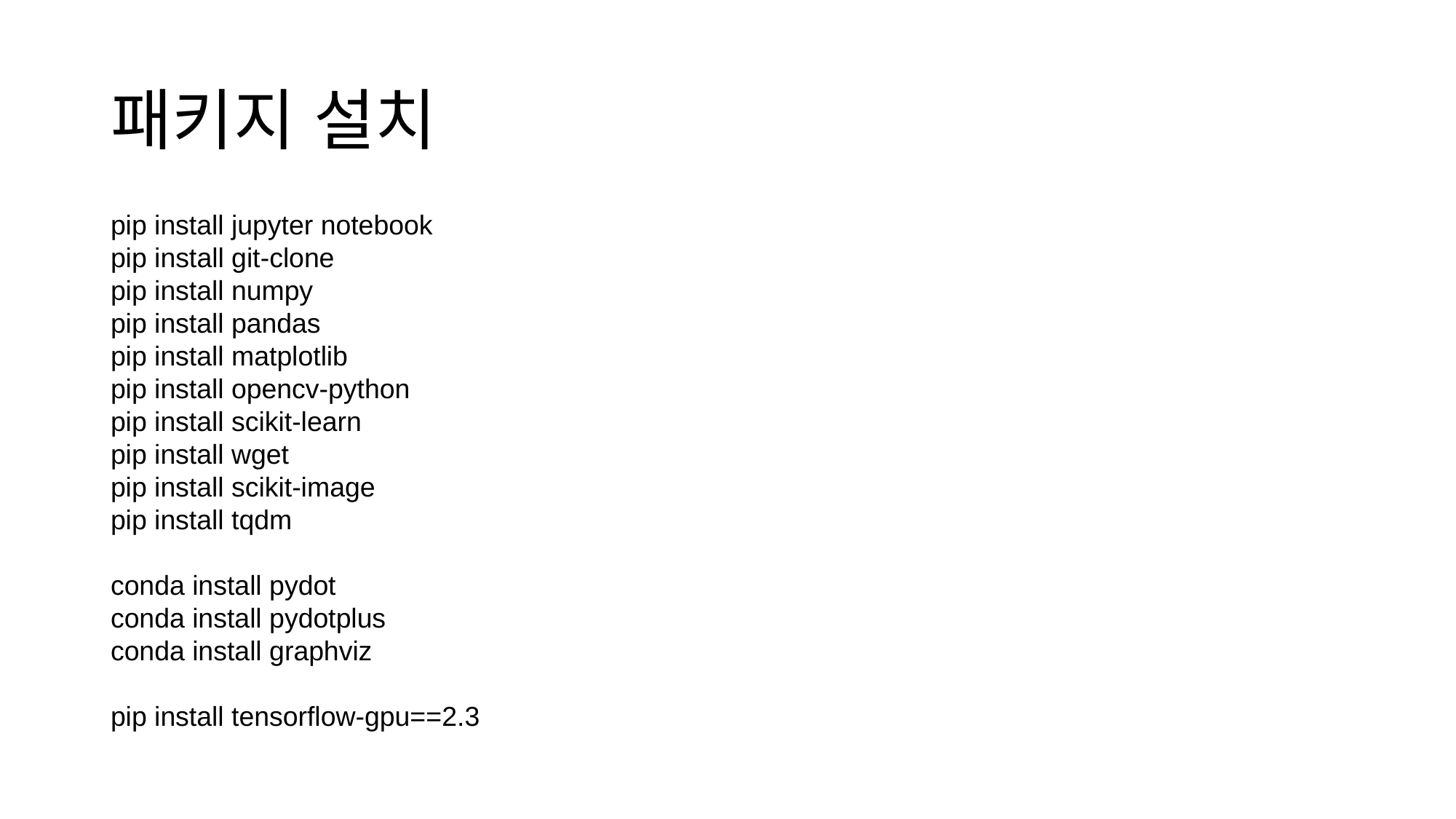

# 패키지 설치
pip install jupyter notebook
pip install git-clone
pip install numpy
pip install pandas
pip install matplotlib
pip install opencv-python
pip install scikit-learn
pip install wget
pip install scikit-image
pip install tqdm

conda install pydot
conda install pydotplus
conda install graphviz

pip install tensorflow-gpu==2.3